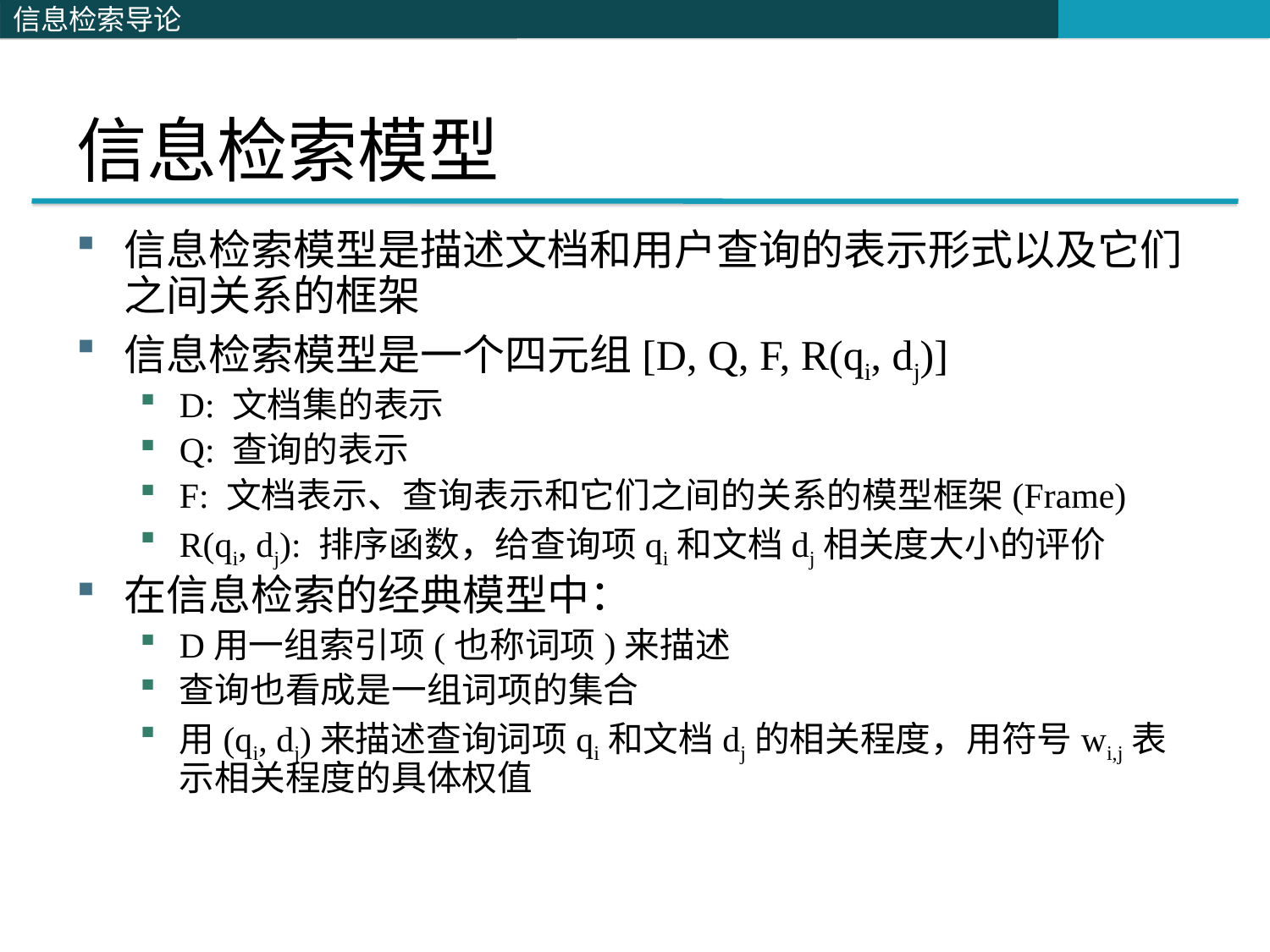

# 信息检索模型
信息检索模型是描述文档和用户查询的表示形式以及它们之间关系的框架
信息检索模型是一个四元组[D, Q, F, R(qi, dj)]
D: 文档集的表示
Q: 查询的表示
F: 文档表示、查询表示和它们之间的关系的模型框架(Frame)
R(qi, dj): 排序函数，给查询项qi和文档dj相关度大小的评价
在信息检索的经典模型中：
D用一组索引项(也称词项)来描述
查询也看成是一组词项的集合
用(qi, dj)来描述查询词项qi和文档dj的相关程度，用符号wi,j表示相关程度的具体权值